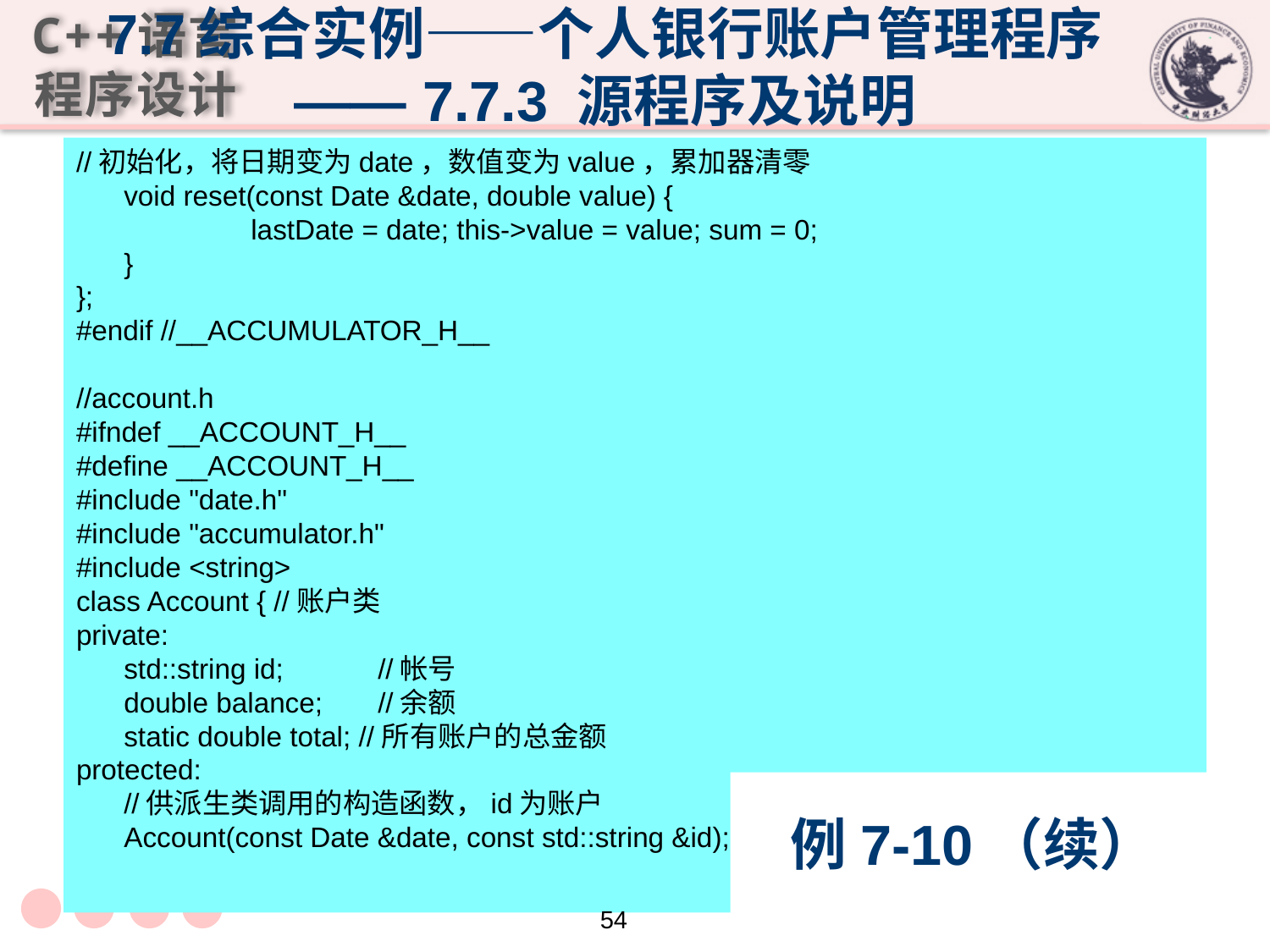

7.7综合实例——个人银行账户管理程序
—— 7.7.3 源程序及说明
//初始化，将日期变为date，数值变为value，累加器清零
	void reset(const Date &date, double value) {
		lastDate = date; this->value = value; sum = 0;
	}
};
#endif //__ACCUMULATOR_H__

//account.h
#ifndef __ACCOUNT_H__
#define __ACCOUNT_H__
#include "date.h"
#include "accumulator.h"
#include <string>
class Account { //账户类
private:
	std::string id;	//帐号
	double balance;	//余额
	static double total; //所有账户的总金额
protected:
	//供派生类调用的构造函数，id为账户
	Account(const Date &date, const std::string &id);

# 例7-10（续）
54